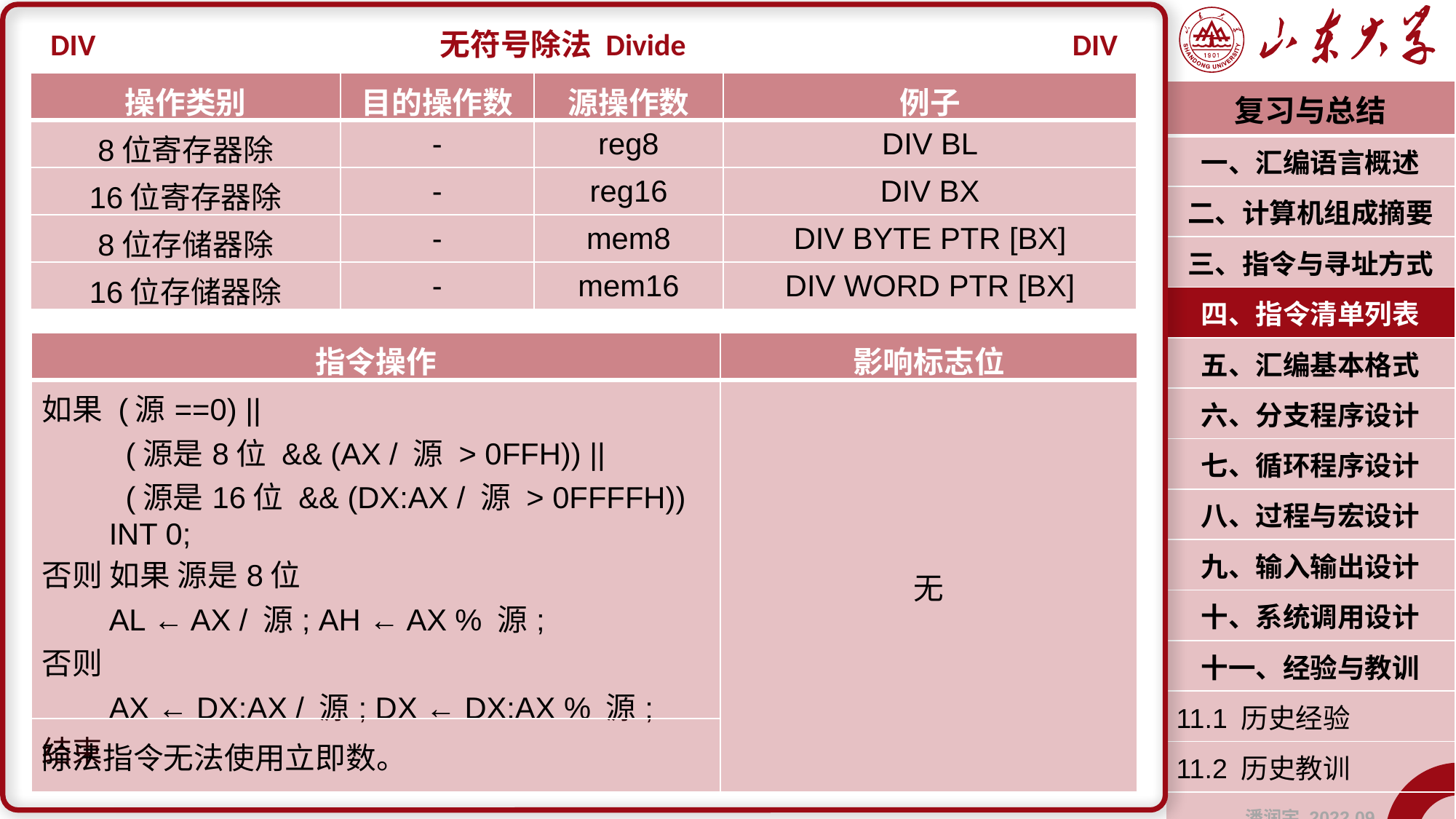

DIV
无符号除法 Divide
DIV
| 操作类别 | 目的操作数 | 源操作数 | 例子 |
| --- | --- | --- | --- |
| 8位寄存器除 | - | reg8 | DIV BL |
| 16位寄存器除 | - | reg16 | DIV BX |
| 8位存储器除 | - | mem8 | DIV BYTE PTR [BX] |
| 16位存储器除 | - | mem16 | DIV WORD PTR [BX] |
| 复习与总结 |
| --- |
| 一、汇编语言概述 |
| 二、计算机组成摘要 |
| 三、指令与寻址方式 |
| 四、指令清单列表 |
| 五、汇编基本格式 |
| 六、分支程序设计 |
| 七、循环程序设计 |
| 八、过程与宏设计 |
| 九、输入输出设计 |
| 十、系统调用设计 |
| 十一、经验与教训 |
| 11.1 历史经验 |
| 11.2 历史教训 |
| 潘润宇 2022.09 |
| 指令操作 | 影响标志位 |
| --- | --- |
| 如果 (源==0) || (源是8位 && (AX / 源 > 0FFH)) || (源是16位 && (DX:AX / 源 > 0FFFFH)) INT 0; 否则 如果 源是8位 AL ← AX / 源; AH ← AX % 源; 否则 AX ← DX:AX / 源; DX ← DX:AX % 源; 结束 | 无 |
| 除法指令无法使用立即数。 |  |